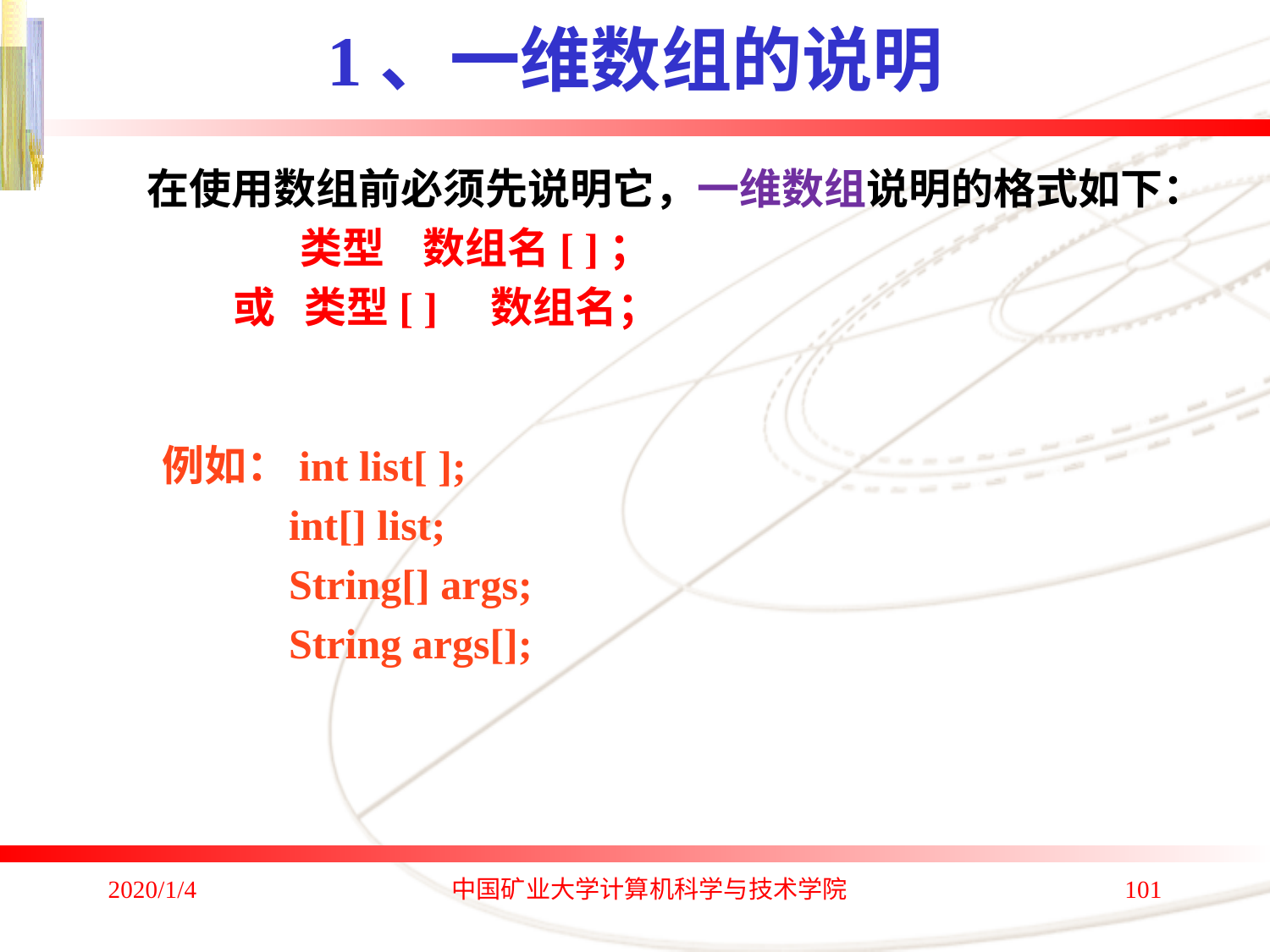

# 1、一维数组的说明
在使用数组前必须先说明它，一维数组说明的格式如下：
           类型    数组名[ ]；
    或   类型[ ]    数组名；
例如：int list[ ];
            int[] list;
            String[] args;
            String args[];
2020/1/4
中国矿业大学计算机科学与技术学院
101